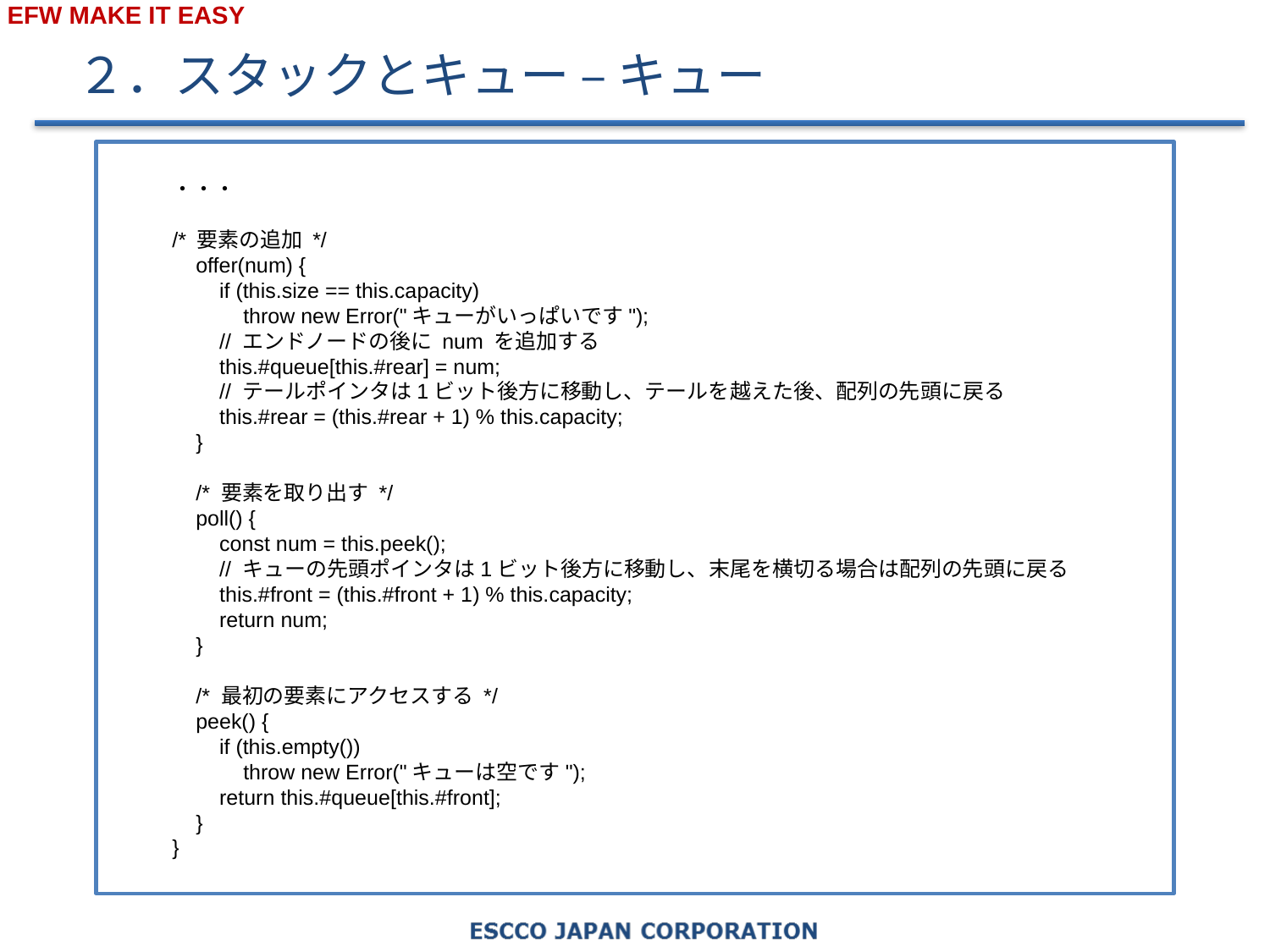

# ２．スタックとキュー – キュー
・・・

/* 要素の追加 */
    offer(num) {
        if (this.size == this.capacity)
            throw new Error("キューがいっぱいです");
        // エンドノードの後に​​ num を追加する
        this.#queue[this.#rear] = num;
        // テールポインタは1ビット後方に移動し、テールを越えた後、配列の先頭に戻る
        this.#rear = (this.#rear + 1) % this.capacity;
    }

    /* 要素を取り出す */
    poll() {
        const num = this.peek();
        // キューの先頭ポインタは1ビット後方に移動し、末尾を横切る場合は配列の先頭に戻る
        this.#front = (this.#front + 1) % this.capacity;
        return num;
    }

    /* 最初の要素にアクセスする */
    peek() {
        if (this.empty())
            throw new Error("キューは空です");
        return this.#queue[this.#front];
    }
}